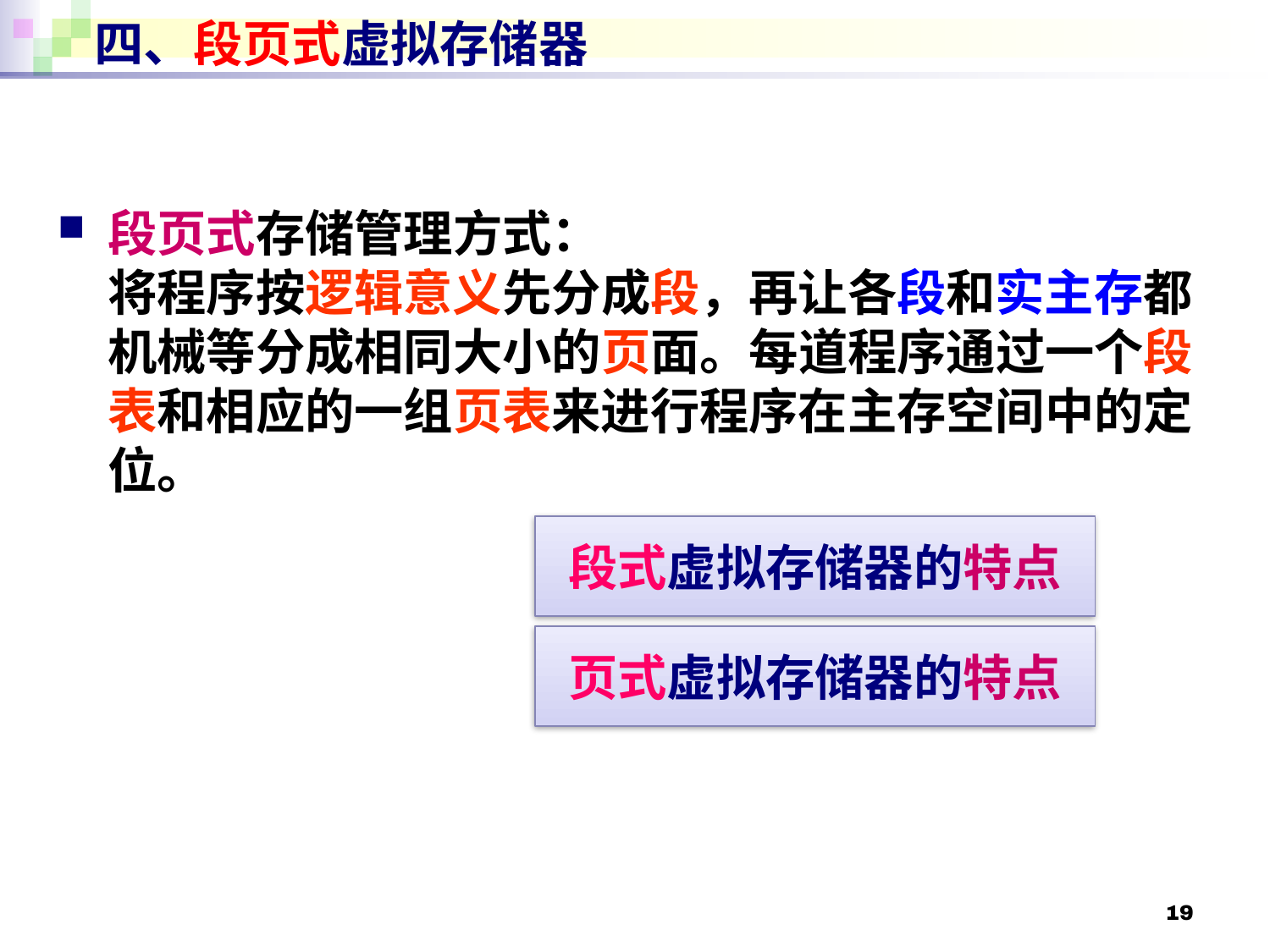

# 四、段页式虚拟存储器
段页式存储管理方式：
将程序按逻辑意义先分成段，再让各段和实主存都机械等分成相同大小的页面。每道程序通过一个段表和相应的一组页表来进行程序在主存空间中的定位。
段式虚拟存储器的特点
页式虚拟存储器的特点
19